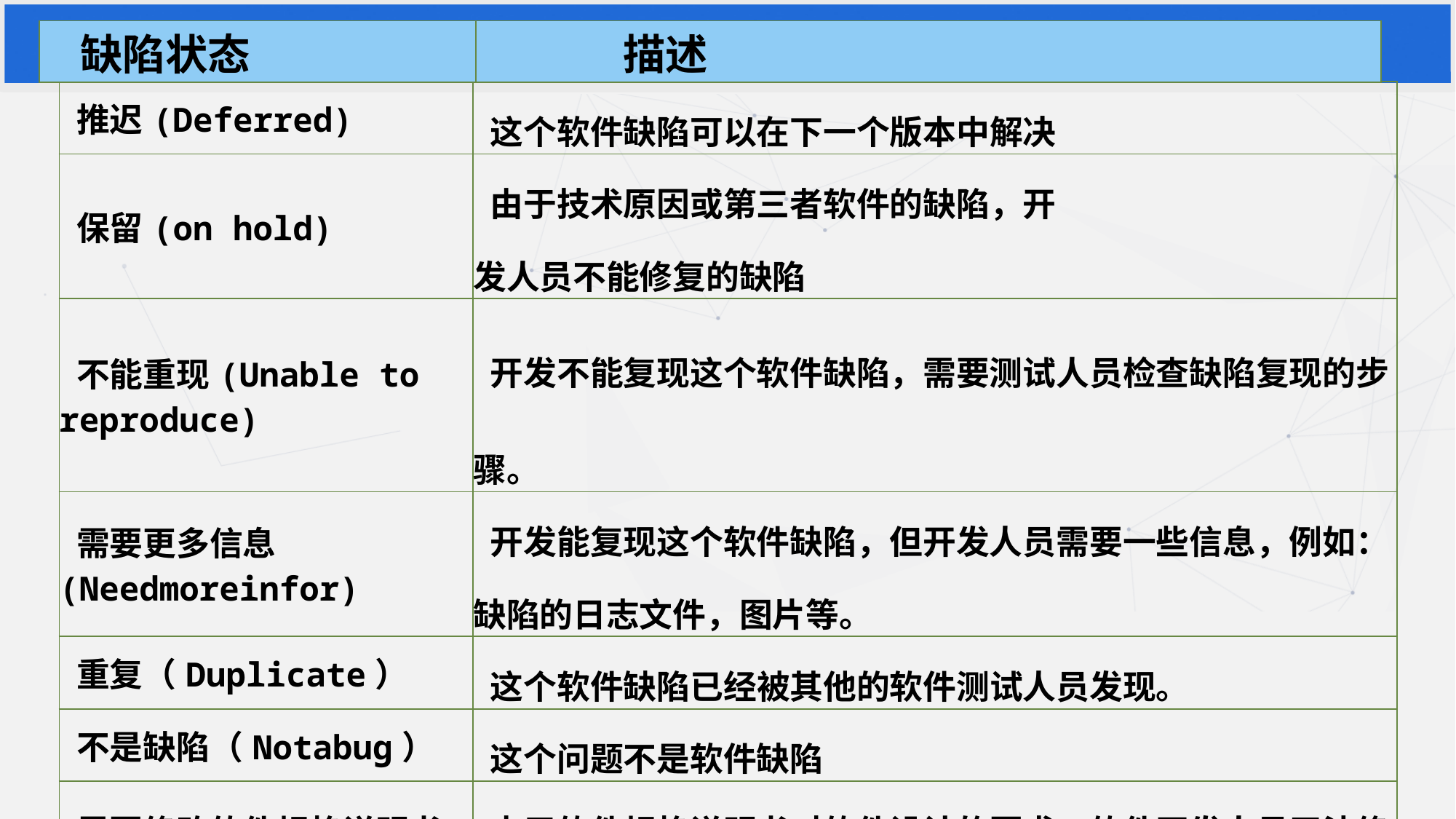

| 缺陷状态 | 描述 |
| --- | --- |
| 推迟(Deferred) | 这个软件缺陷可以在下一个版本中解决 |
| --- | --- |
| 保留(on hold) | 由于技术原因或第三者软件的缺陷，开 发人员不能修复的缺陷 |
| 不能重现(Unable to reproduce) | 开发不能复现这个软件缺陷，需要测试人员检查缺陷复现的步骤。 |
| 需要更多信息(Needmoreinfor) | 开发能复现这个软件缺陷，但开发人员需要一些信息，例如：缺陷的日志文件，图片等。 |
| 重复（Duplicate） | 这个软件缺陷已经被其他的软件测试人员发现。 |
| 不是缺陷（Notabug） | 这个问题不是软件缺陷 |
| 需要修改软件规格说明书 （Spec modified） | 由于软件规格说明书对软件设计的要求，软件开发人员无法修复这个软件缺陷，必须要修改软件规格说明书。 |